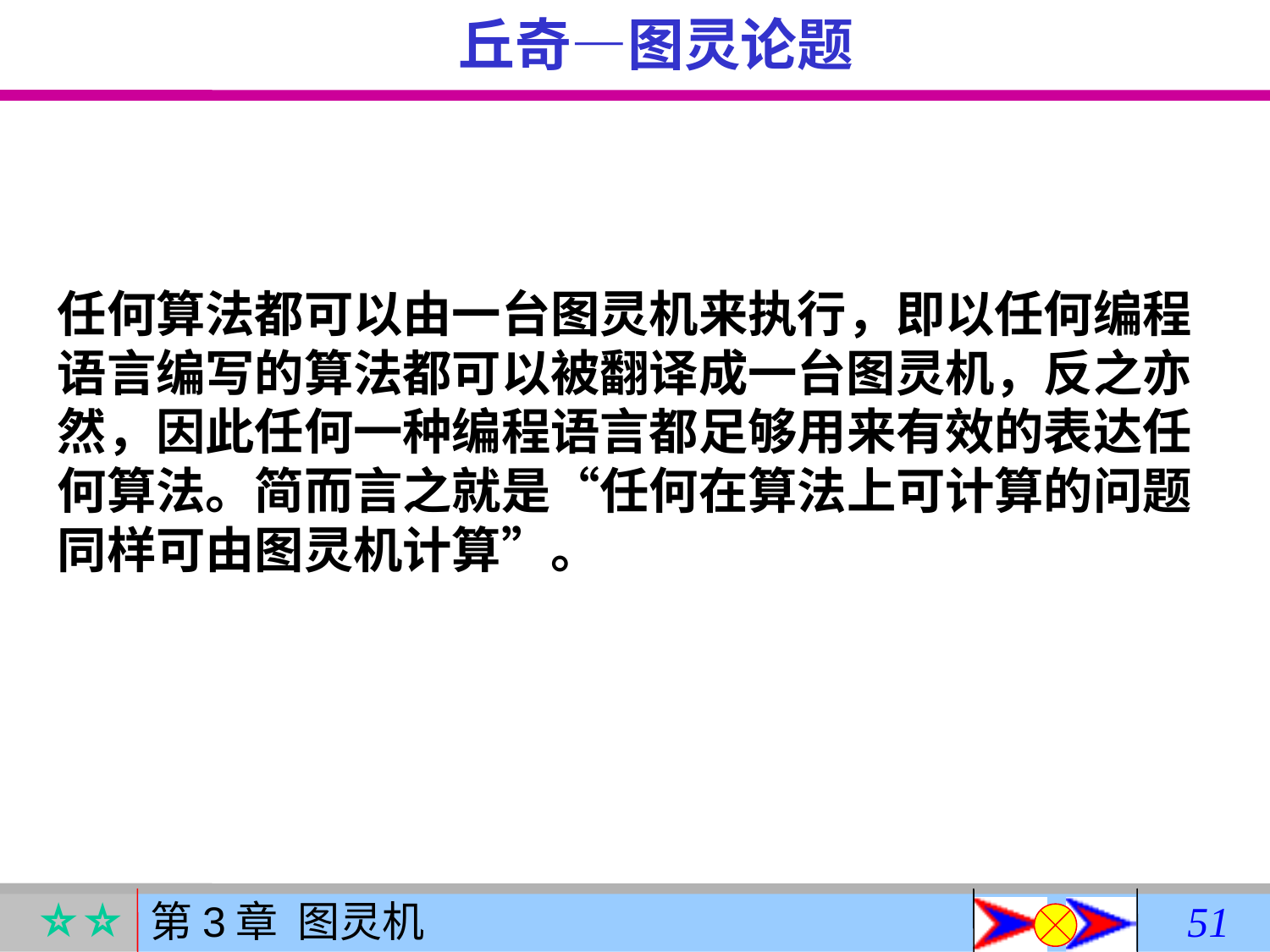

丘奇—图灵论题
任何算法都可以由一台图灵机来执行，即以任何编程语言编写的算法都可以被翻译成一台图灵机，反之亦然，因此任何一种编程语言都足够用来有效的表达任何算法。简而言之就是“任何在算法上可计算的问题同样可由图灵机计算”。